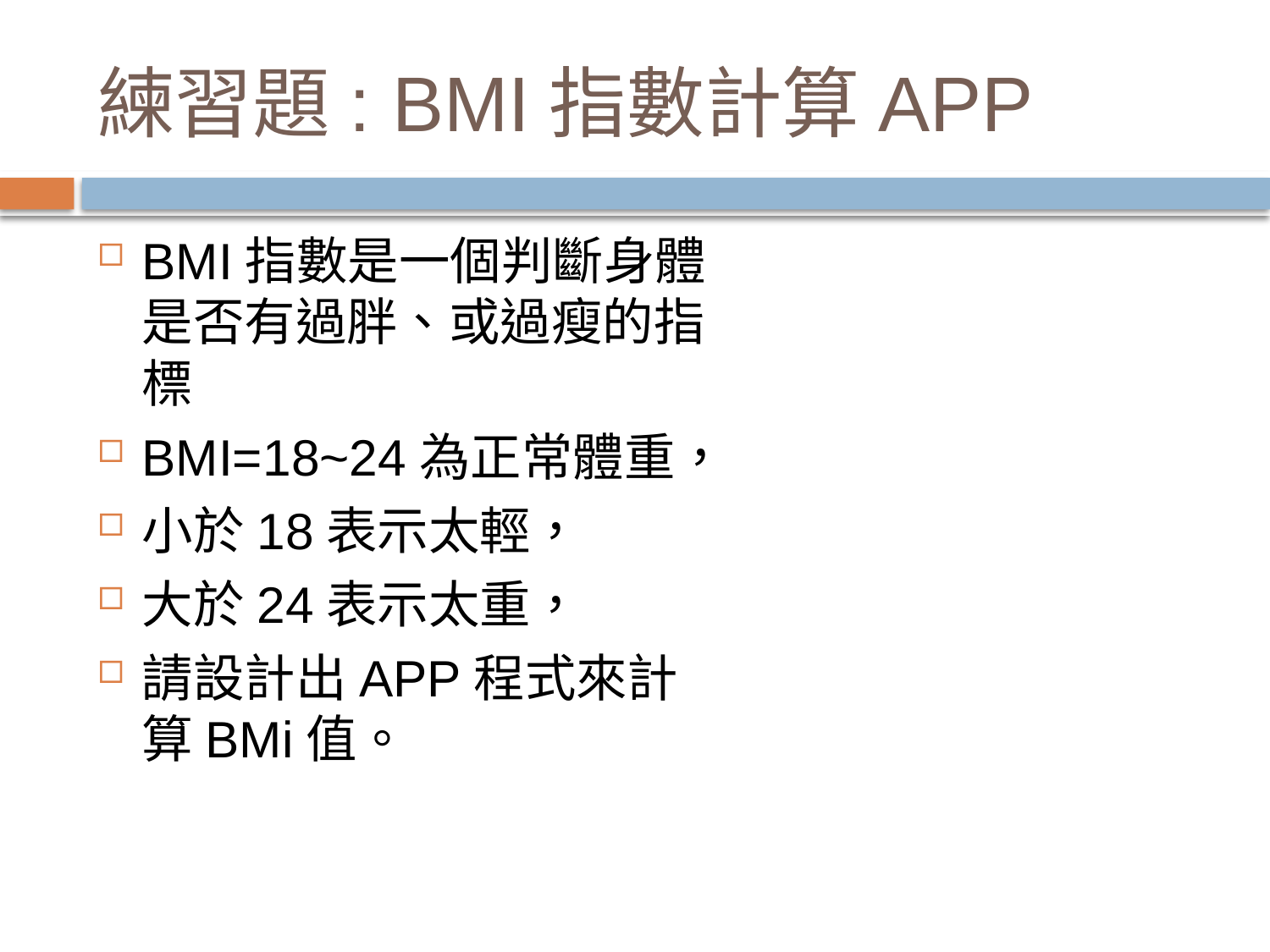

# 練習題: BMI指數計算APP
BMI指數是一個判斷身體是否有過胖、或過瘦的指標
BMI=18~24為正常體重，
小於18表示太輕，
大於24表示太重，
請設計出APP程式來計算BMi值。